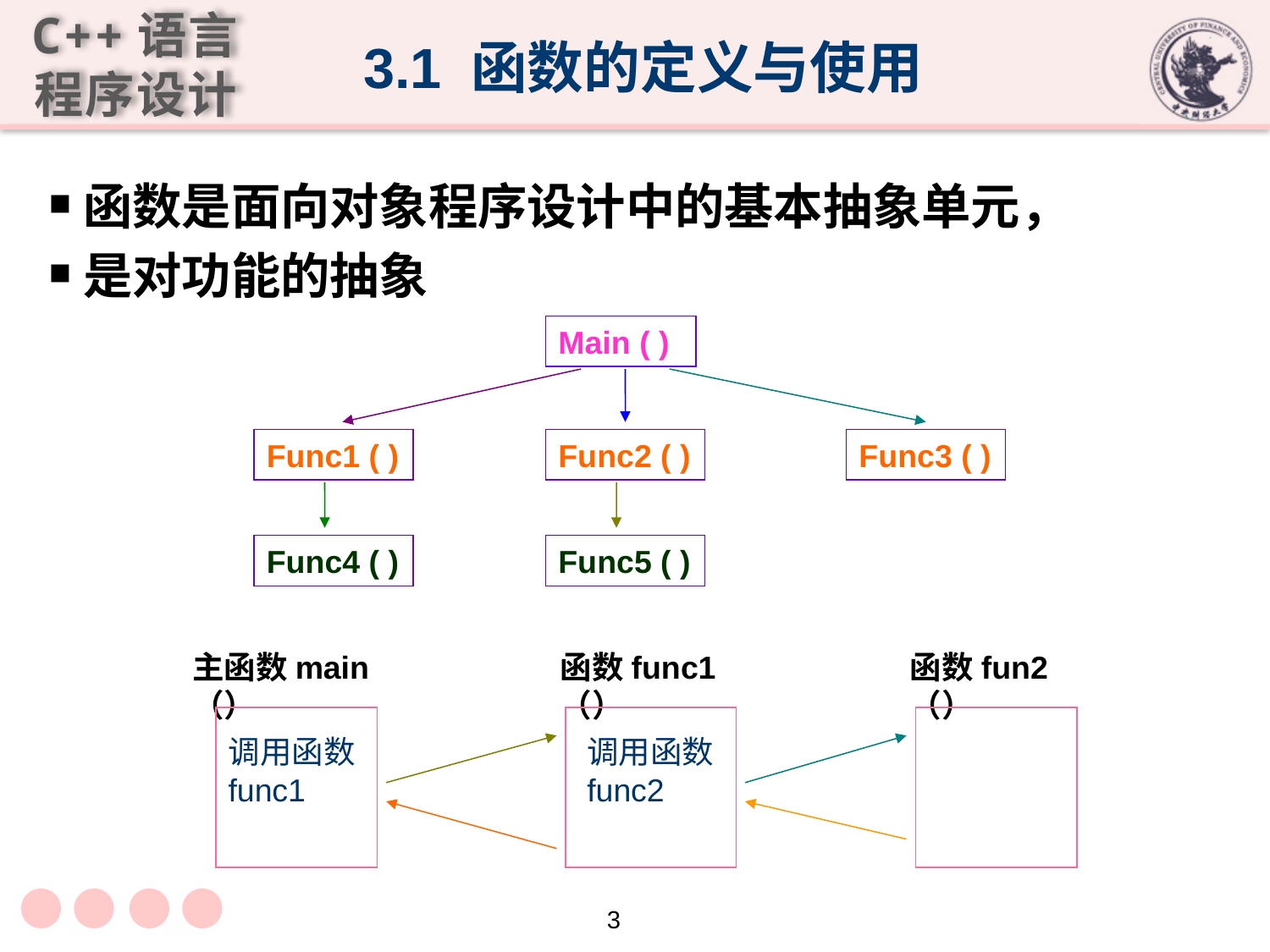

3.1 函数的定义与使用
函数是面向对象程序设计中的基本抽象单元，
是对功能的抽象
Main ( )

Func1 ( )
Func2 ( )
Func3 ( )

Func4 ( )
Func5 ( )
主函数main（）
函数func1（）
函数fun2（）

调用函数func1
调用函数func2

3